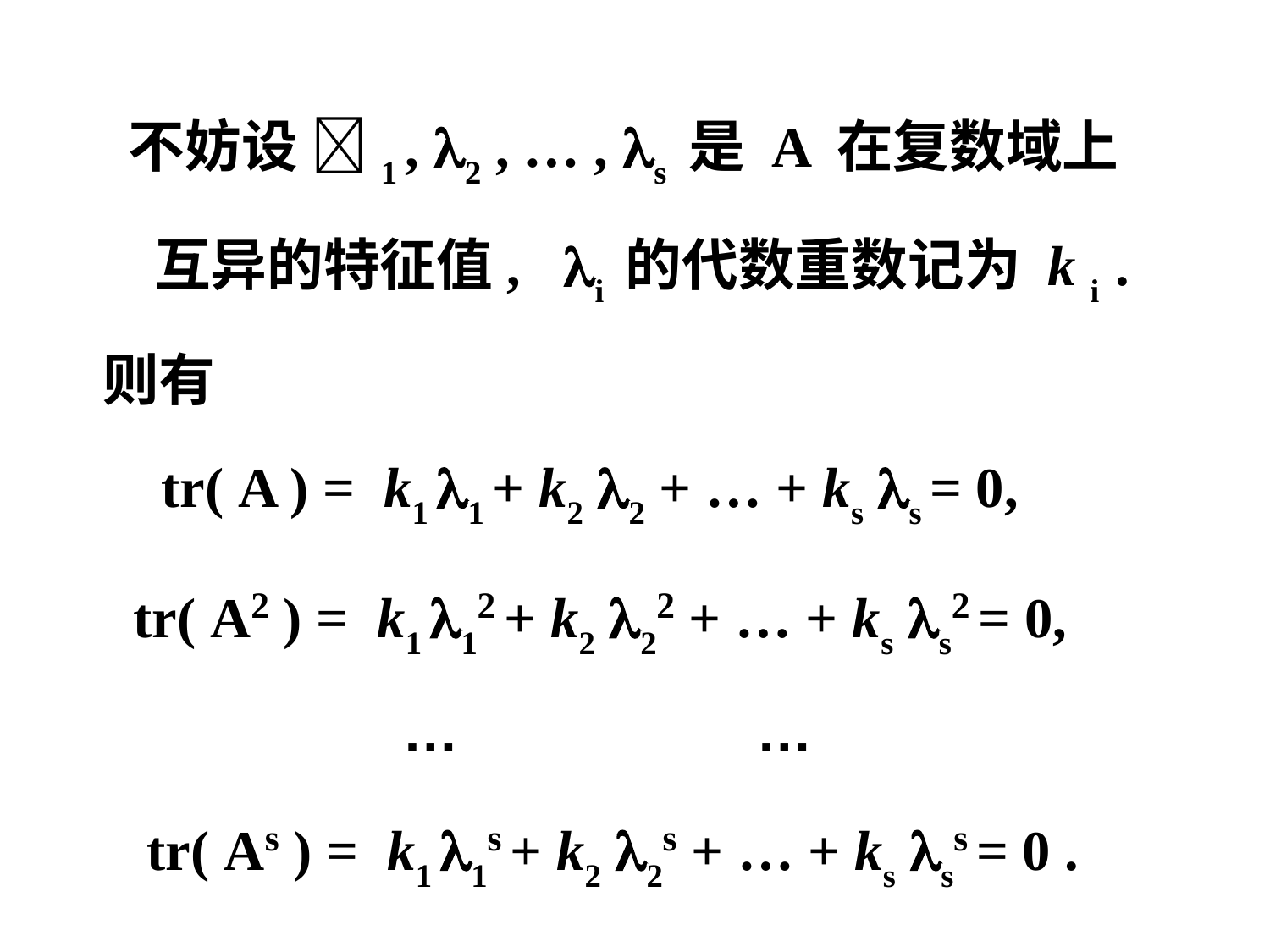

不妨设 λ1 , λ2 , … , λs 是 A 在复数域上
     互异的特征值,   λi 的代数重数记为 k i  .
 则有
      tr( A ) =  k1 λ1 + k2 λ2 + … + ks λs = 0,
    tr( A2 ) =  k1 λ12 + k2 λ22 + … + ks λs2 = 0,
                       …                     …
     tr( As ) =  k1 λ1s + k2 λ2s + … + ks λss = 0 .